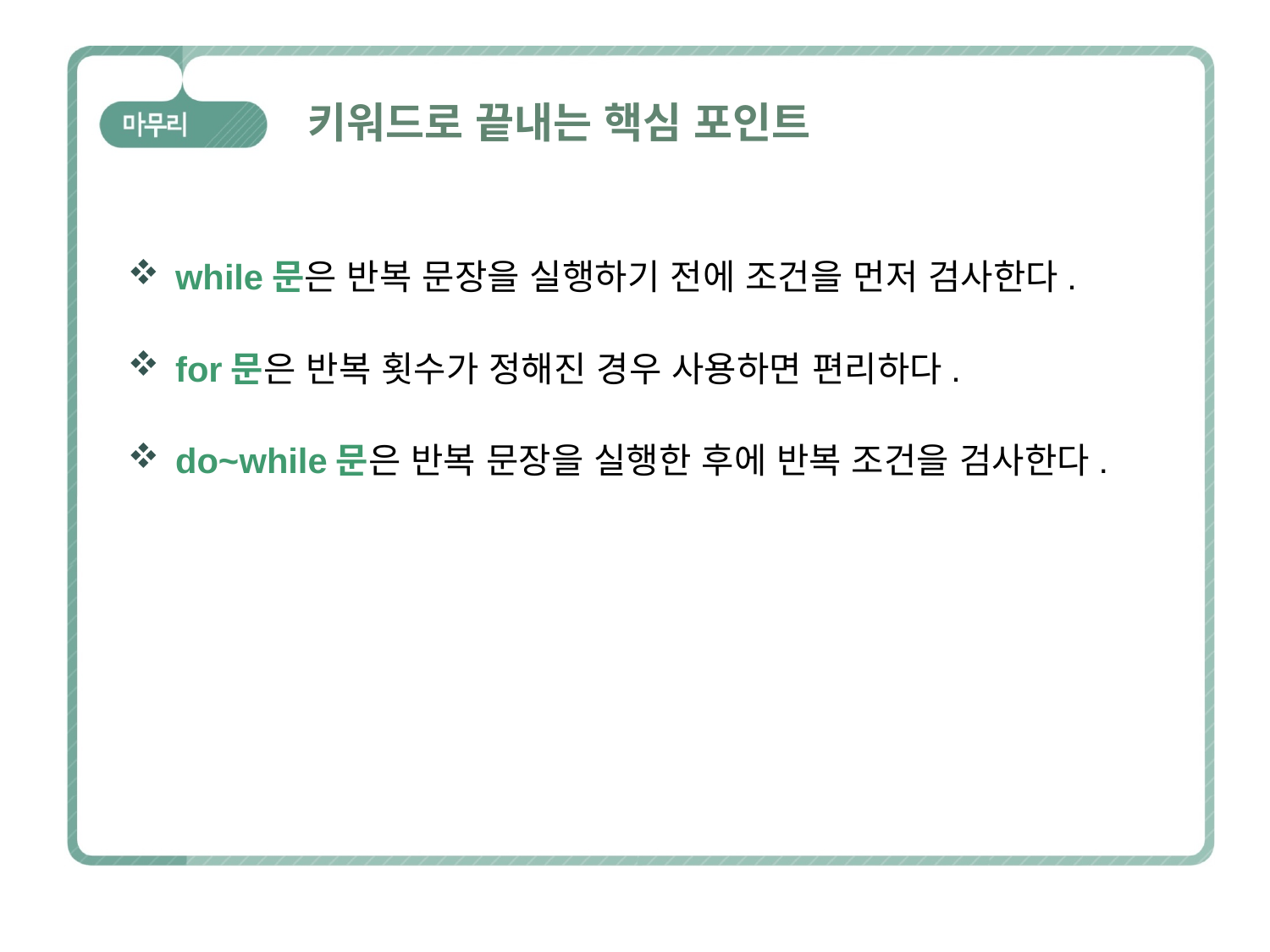

# 키워드로 끝내는 핵심 포인트
while문은 반복 문장을 실행하기 전에 조건을 먼저 검사한다.
for문은 반복 횟수가 정해진 경우 사용하면 편리하다.
do~while문은 반복 문장을 실행한 후에 반복 조건을 검사한다.